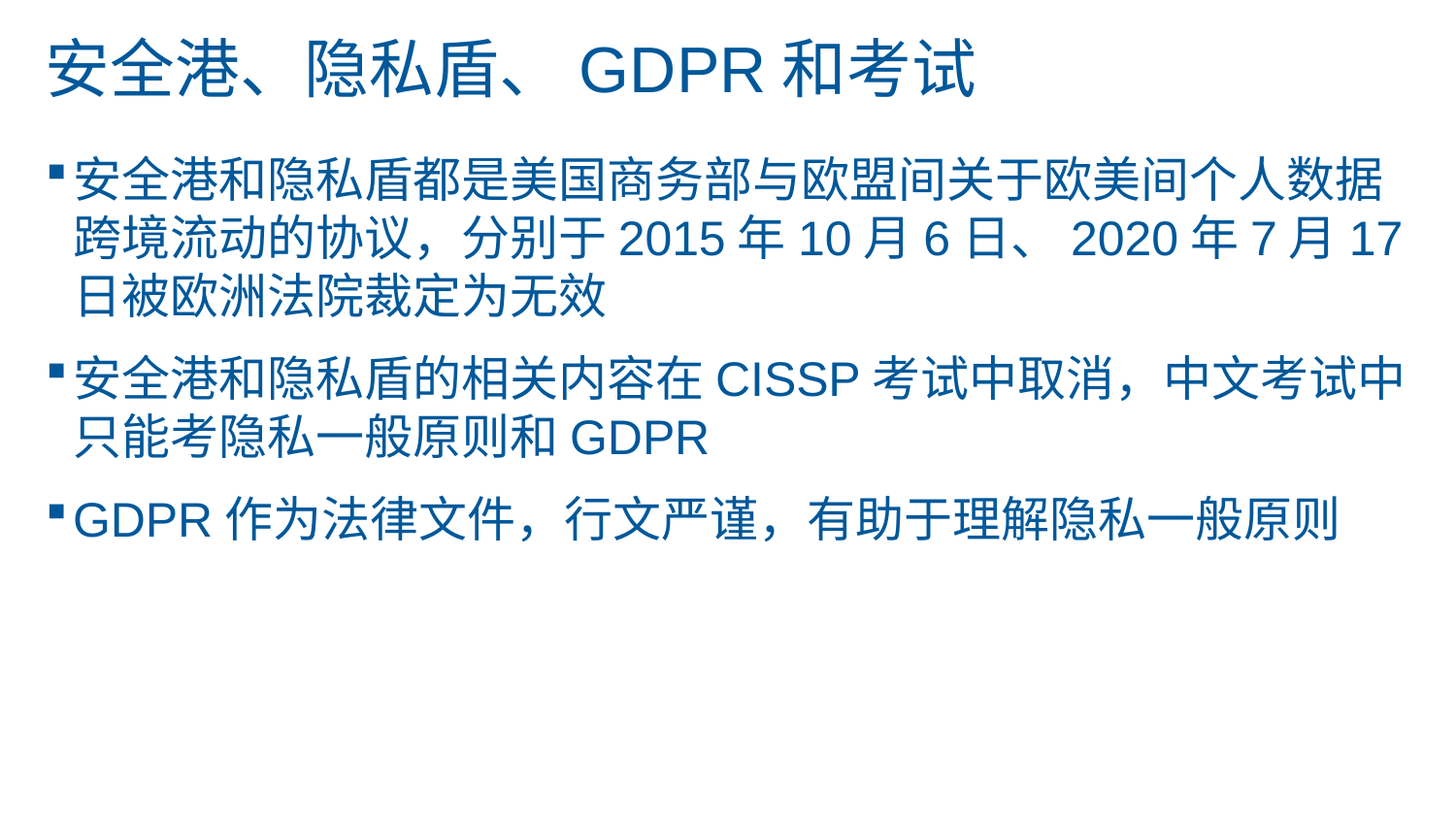

# 安全港、隐私盾、GDPR和考试
安全港和隐私盾都是美国商务部与欧盟间关于欧美间个人数据跨境流动的协议，分别于2015年10月6日、2020年7月17日被欧洲法院裁定为无效
安全港和隐私盾的相关内容在CISSP考试中取消，中文考试中只能考隐私一般原则和GDPR
GDPR作为法律文件，行文严谨，有助于理解隐私一般原则